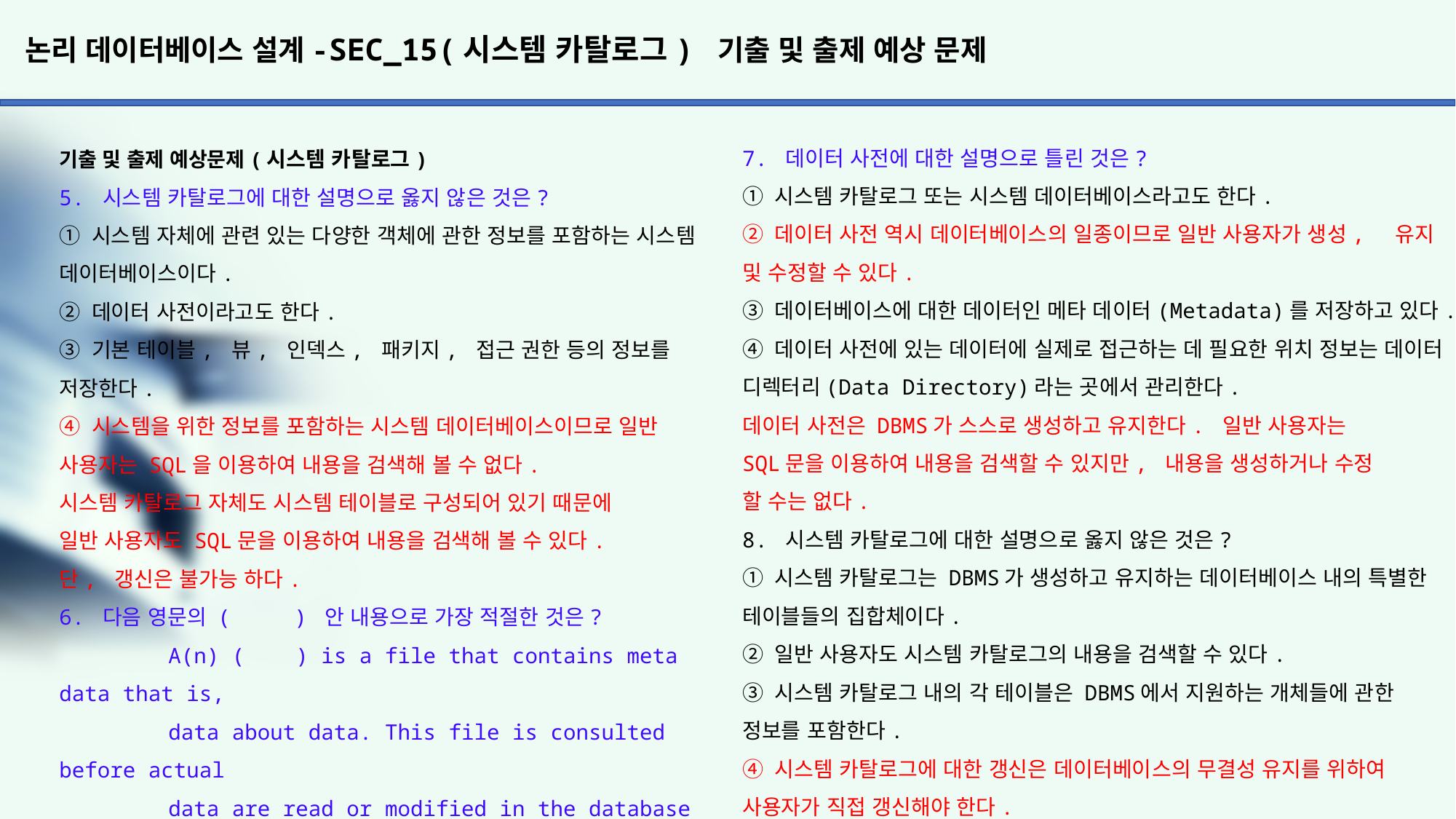

# 논리 데이터베이스 설계-SEC_15(시스템 카탈로그) 기출 및 출제 예상 문제
7. 데이터 사전에 대한 설명으로 틀린 것은?
① 시스템 카탈로그 또는 시스템 데이터베이스라고도 한다.
② 데이터 사전 역시 데이터베이스의 일종이므로 일반 사용자가 생성,  유지 및 수정할 수 있다.
③ 데이터베이스에 대한 데이터인 메타 데이터(Metadata)를 저장하고 있다.
④ 데이터 사전에 있는 데이터에 실제로 접근하는 데 필요한 위치 정보는 데이터 디렉터리(Data Directory)라는 곳에서 관리한다.
데이터 사전은 DBMS가 스스로 생성하고 유지한다. 일반 사용자는
SQL문을 이용하여 내용을 검색할 수 있지만, 내용을 생성하거나 수정
할 수는 없다.
8. 시스템 카탈로그에 대한 설명으로 옳지 않은 것은?
① 시스템 카탈로그는 DBMS가 생성하고 유지하는 데이터베이스 내의 특별한 테이블들의 집합체이다.
② 일반 사용자도 시스템 카탈로그의 내용을 검색할 수 있다.
③ 시스템 카탈로그 내의 각 테이블은 DBMS에서 지원하는 개체들에 관한 정보를 포함한다.
④ 시스템 카탈로그에 대한 갱신은 데이터베이스의 무결성 유지를 위하여 사용자가 직접 갱신해야 한다.
기출 및 출제 예상문제(시스템 카탈로그)
5. 시스템 카탈로그에 대한 설명으로 옳지 않은 것은?
① 시스템 자체에 관련 있는 다양한 객체에 관한 정보를 포함하는 시스템 데이터베이스이다.
② 데이터 사전이라고도 한다.
③ 기본 테이블, 뷰, 인덱스, 패키지, 접근 권한 등의 정보를 저장한다.
④ 시스템을 위한 정보를 포함하는 시스템 데이터베이스이므로 일반 사용자는 SQL을 이용하여 내용을 검색해 볼 수 없다.
시스템 카탈로그 자체도 시스템 테이블로 구성되어 있기 때문에
일반 사용자도 SQL문을 이용하여 내용을 검색해 볼 수 있다.
단, 갱신은 불가능 하다.
6. 다음 영문의 (     ) 안 내용으로 가장 적절한 것은?
	A(n) (    ) is a file that contains meta data that is,
	data about data. This file is consulted before actual
	data are read or modified in the database system.
① VIEW 			 ② Index
③ ISAM File		 ④ Data Dictionary